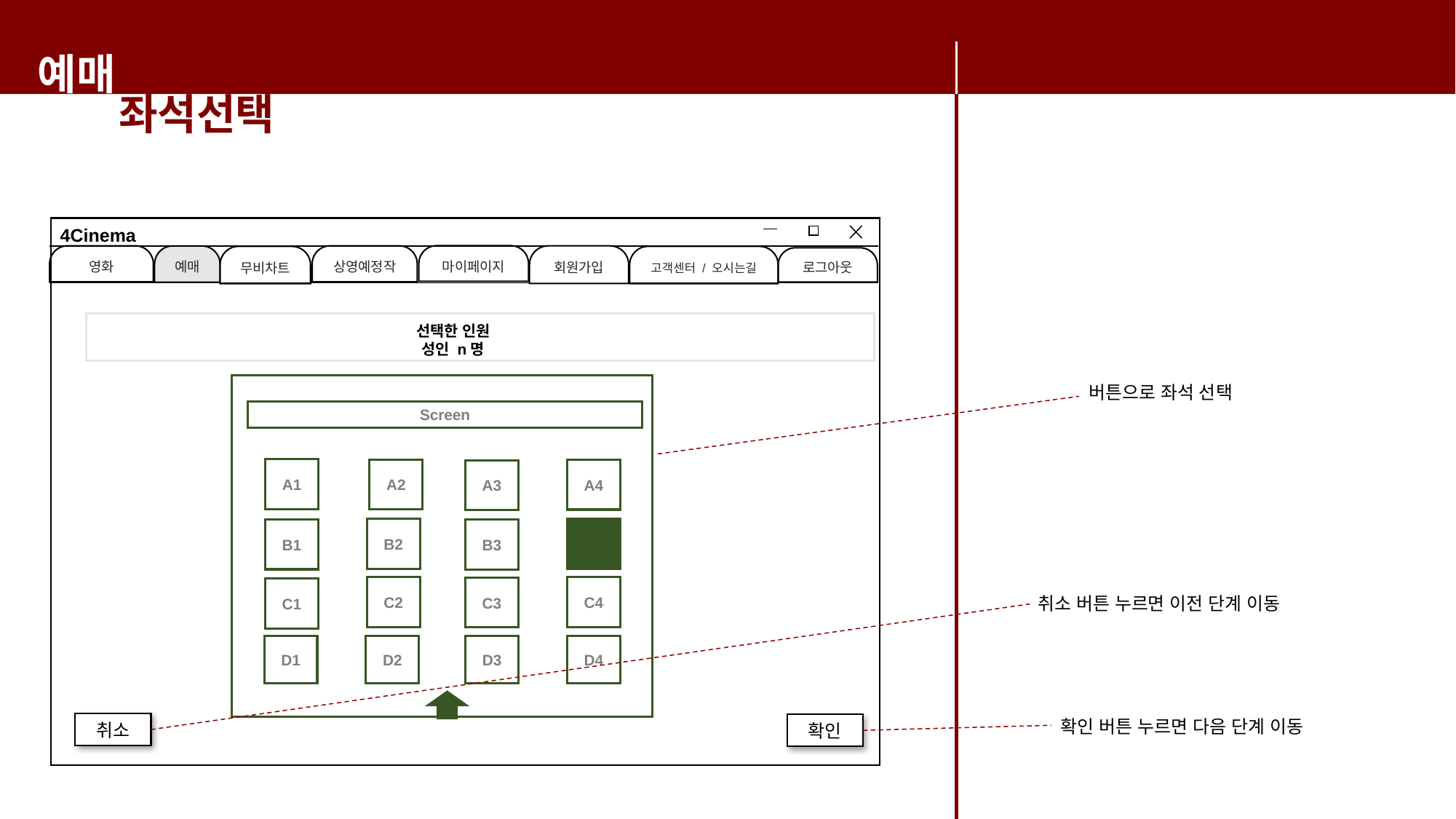

예매
좌석선택
4Cinema

마이페이지
영화
상영예정작
회원가입
예매
무비차트
고객센터 / 오시는길
로그아웃

선택한 인원
성인 n명
버튼으로 좌석 선택

Screen
A1
A2
A4
A3
B2

B1
B3
C2
C4
C3
C1
취소 버튼 누르면 이전 단계 이동
D1
D2
D3
D4

확인 버튼 누르면 다음 단계 이동
취소
확인